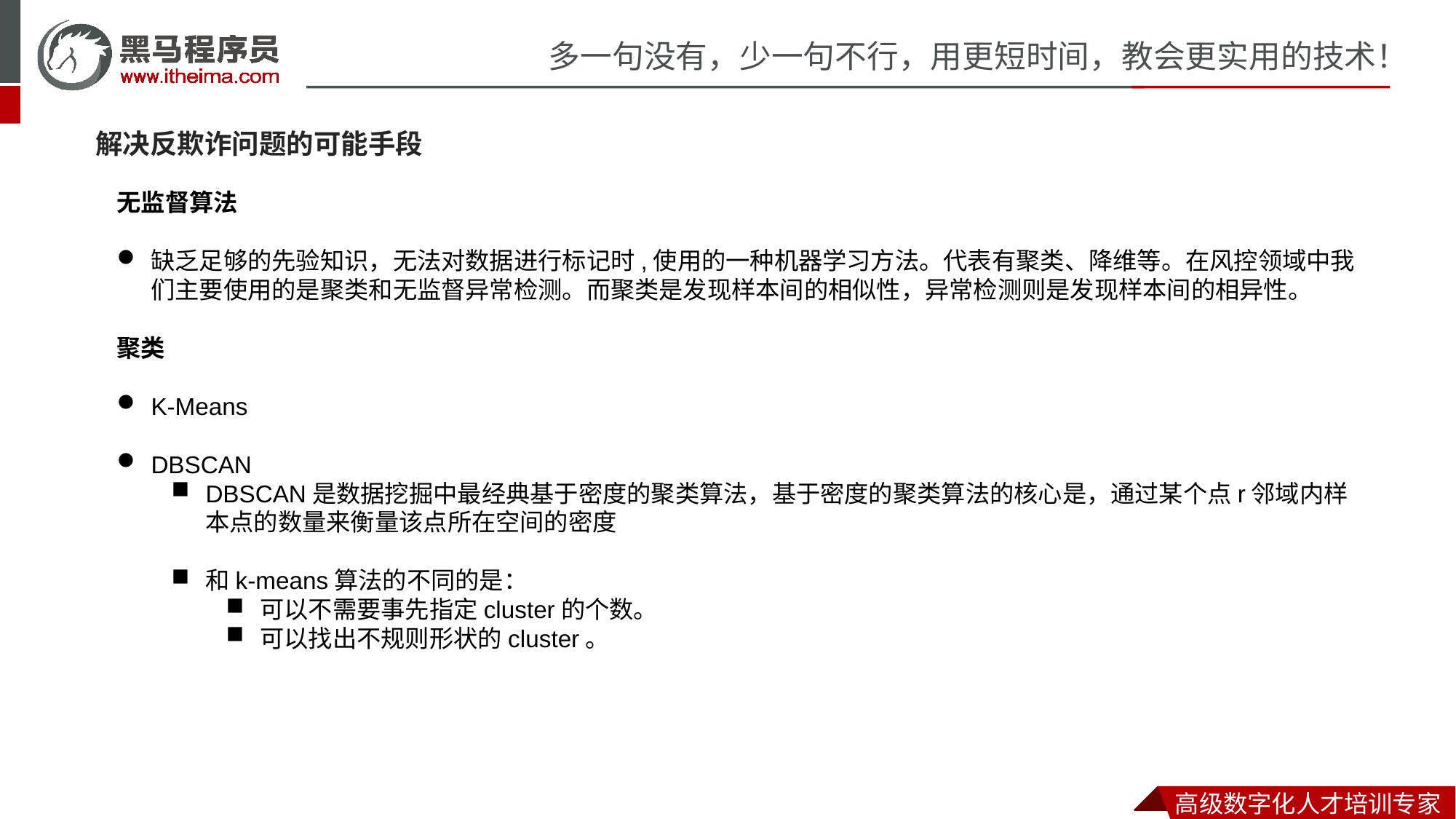

解决反欺诈问题的可能手段
无监督算法

缺乏足够的先验知识，无法对数据进行标记时,使用的一种机器学习方法。代表有聚类、降维等。在风控领域中我们主要使用的是聚类和无监督异常检测。而聚类是发现样本间的相似性，异常检测则是发现样本间的相异性。

聚类

K-Means

DBSCAN
DBSCAN是数据挖掘中最经典基于密度的聚类算法，基于密度的聚类算法的核心是，通过某个点r邻域内样本点的数量来衡量该点所在空间的密度

和k-means算法的不同的是：
可以不需要事先指定cluster的个数。
可以找出不规则形状的cluster。